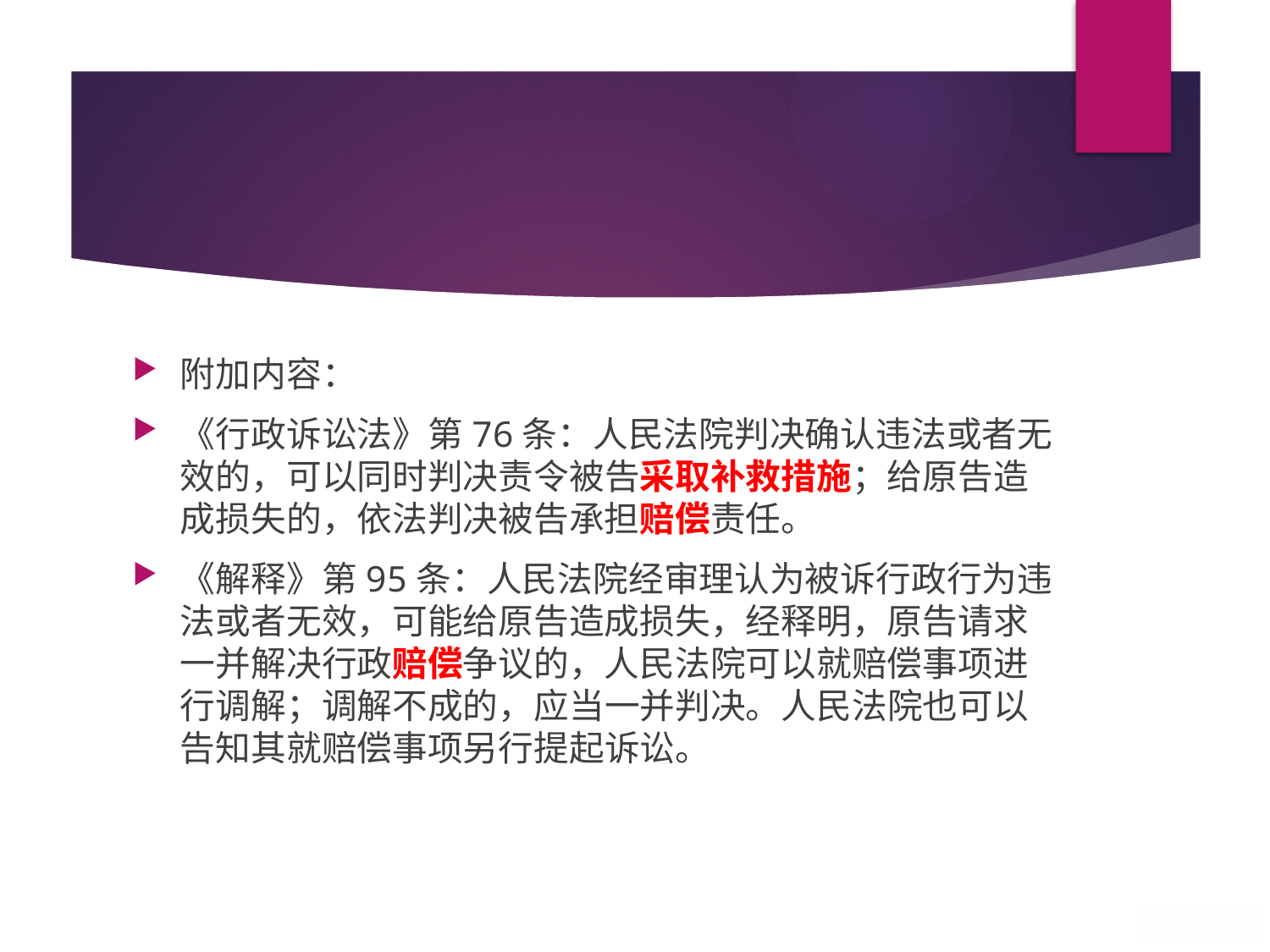

#
附加内容：
《行政诉讼法》第76条：人民法院判决确认违法或者无效的，可以同时判决责令被告采取补救措施；给原告造成损失的，依法判决被告承担赔偿责任。
《解释》第95条：人民法院经审理认为被诉行政行为违法或者无效，可能给原告造成损失，经释明，原告请求一并解决行政赔偿争议的，人民法院可以就赔偿事项进行调解；调解不成的，应当一并判决。人民法院也可以告知其就赔偿事项另行提起诉讼。